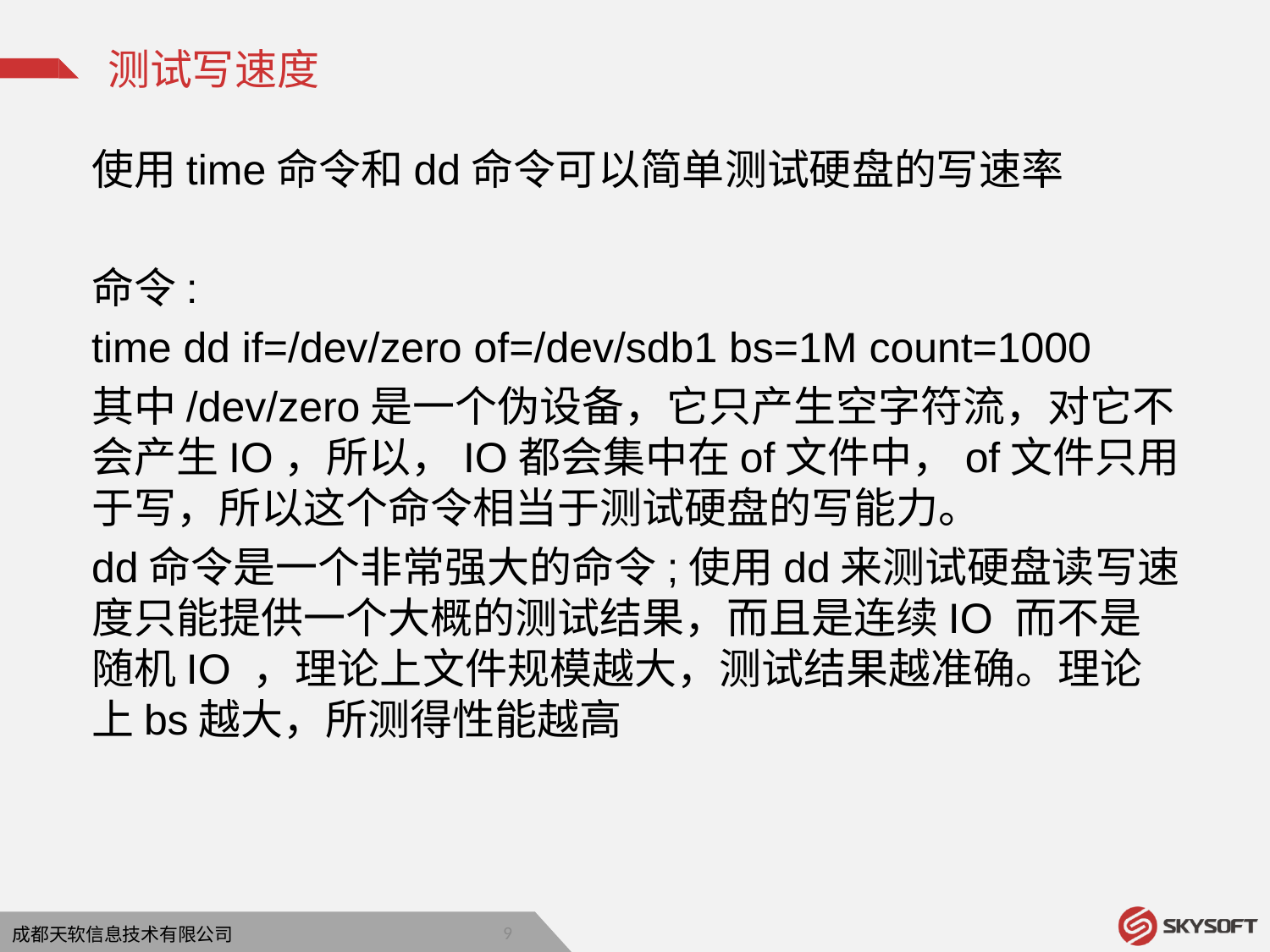

测试写速度

使用time命令和dd命令可以简单测试硬盘的写速率

命令:
time dd if=/dev/zero of=/dev/sdb1 bs=1M count=1000
其中/dev/zero是一个伪设备，它只产生空字符流，对它不会产生IO，所以，IO都会集中在of文件中，of文件只用于写，所以这个命令相当于测试硬盘的写能力。
dd命令是一个非常强大的命令;使用dd来测试硬盘读写速度只能提供一个大概的测试结果，而且是连续IO 而不是随机IO ，理论上文件规模越大，测试结果越准确。理论上bs越大，所测得性能越高

9